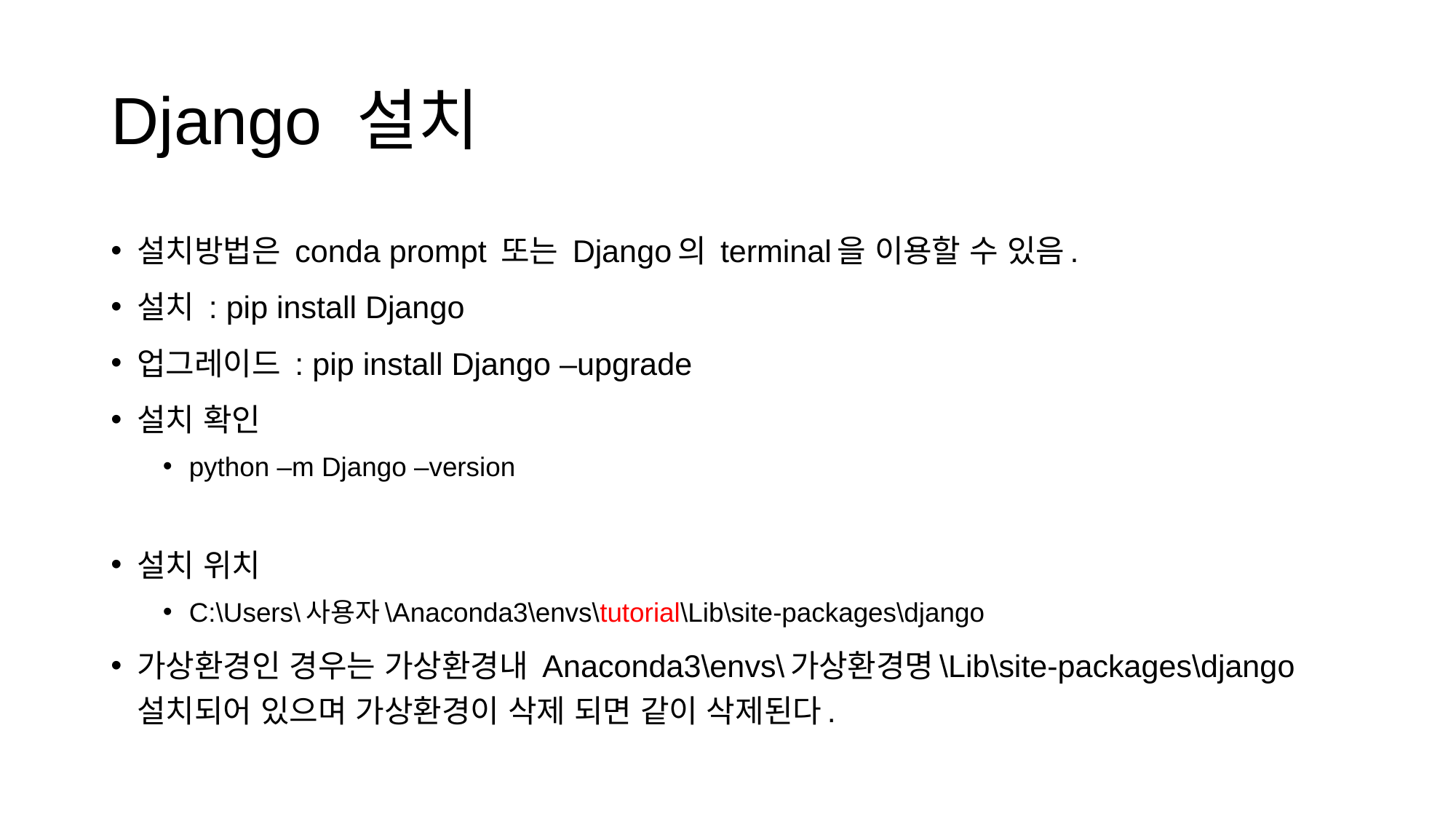

# Django 설치
설치방법은 conda prompt 또는 Django의 terminal을 이용할 수 있음.
설치 : pip install Django
업그레이드 : pip install Django –upgrade
설치 확인
python –m Django –version

설치 위치
C:\Users\사용자\Anaconda3\envs\tutorial\Lib\site-packages\django
가상환경인 경우는 가상환경내 Anaconda3\envs\가상환경명\Lib\site-packages\django 설치되어 있으며 가상환경이 삭제 되면 같이 삭제된다.